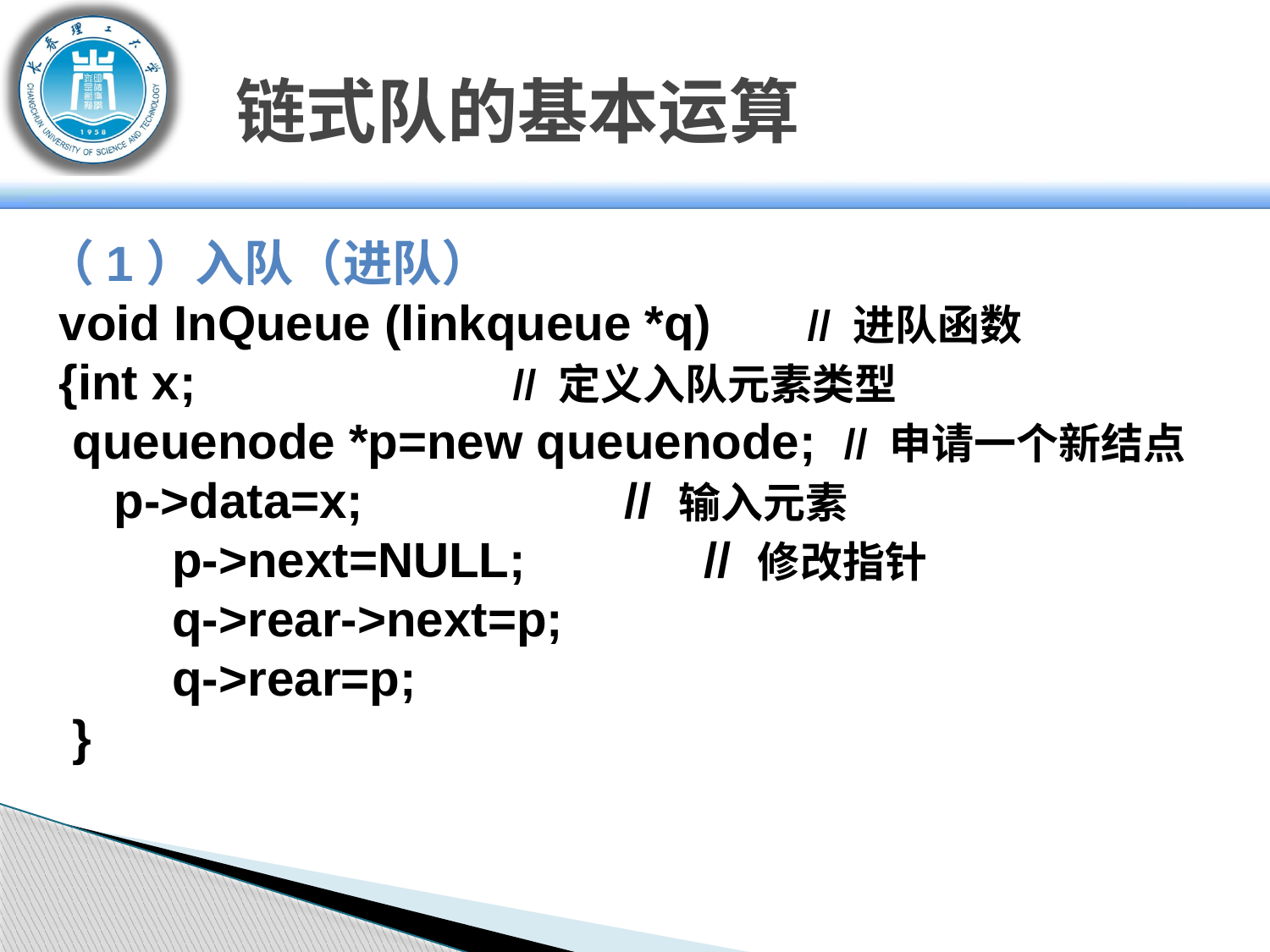

# 链式队的基本运算

（1）入队（进队）
 void InQueue (linkqueue *q) 	// 进队函数
 {int x;                       // 定义入队元素类型
  queuenode *p=new queuenode;  // 申请一个新结点
     p->data=x;                   // 输入元素
	p->next=NULL;             // 修改指针
	q->rear->next=p;
	q->rear=p;
  }